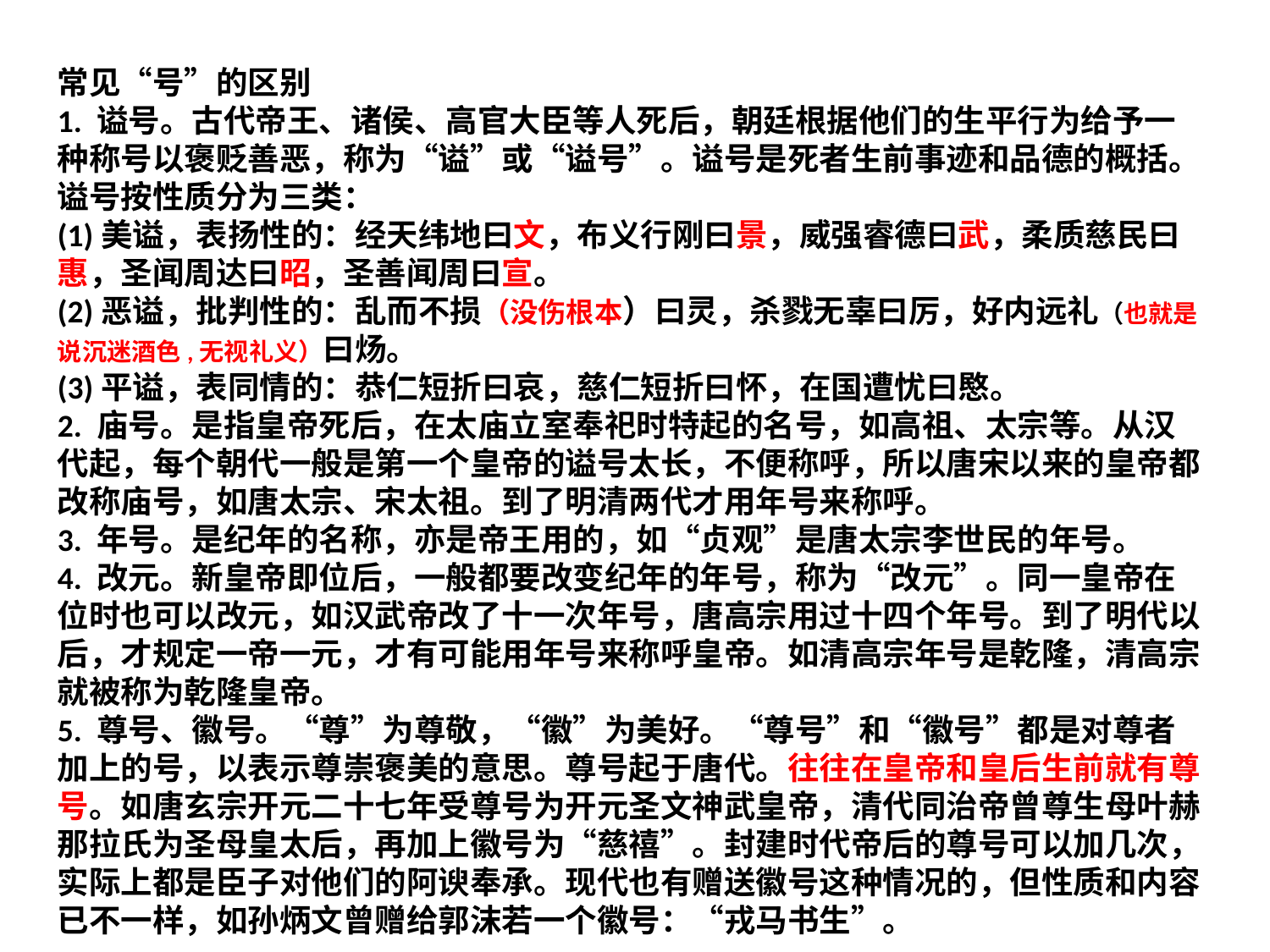

常见“号”的区别
1. 谥号。古代帝王、诸侯、高官大臣等人死后，朝廷根据他们的生平行为给予一种称号以褒贬善恶，称为“谥”或“谥号”。谥号是死者生前事迹和品德的概括。谥号按性质分为三类：
(1)美谥，表扬性的：经天纬地曰文，布义行刚曰景，威强睿德曰武，柔质慈民曰惠，圣闻周达曰昭，圣善闻周曰宣。
(2)恶谥，批判性的：乱而不损（没伤根本）曰灵，杀戮无辜曰厉，好内远礼（也就是说沉迷酒色,无视礼义）曰炀。
(3)平谥，表同情的：恭仁短折曰哀，慈仁短折曰怀，在国遭忧曰愍。
2. 庙号。是指皇帝死后，在太庙立室奉祀时特起的名号，如高祖、太宗等。从汉代起，每个朝代一般是第一个皇帝的谥号太长，不便称呼，所以唐宋以来的皇帝都改称庙号，如唐太宗、宋太祖。到了明清两代才用年号来称呼。
3. 年号。是纪年的名称，亦是帝王用的，如“贞观”是唐太宗李世民的年号。
4. 改元。新皇帝即位后，一般都要改变纪年的年号，称为“改元”。同一皇帝在位时也可以改元，如汉武帝改了十一次年号，唐高宗用过十四个年号。到了明代以后，才规定一帝一元，才有可能用年号来称呼皇帝。如清高宗年号是乾隆，清高宗就被称为乾隆皇帝。
5. 尊号、徽号。“尊”为尊敬，“徽”为美好。“尊号”和“徽号”都是对尊者加上的号，以表示尊崇褒美的意思。尊号起于唐代。往往在皇帝和皇后生前就有尊号。如唐玄宗开元二十七年受尊号为开元圣文神武皇帝，清代同治帝曾尊生母叶赫那拉氏为圣母皇太后，再加上徽号为“慈禧”。封建时代帝后的尊号可以加几次，实际上都是臣子对他们的阿谀奉承。现代也有赠送徽号这种情况的，但性质和内容已不一样，如孙炳文曾赠给郭沫若一个徽号：“戎马书生”。